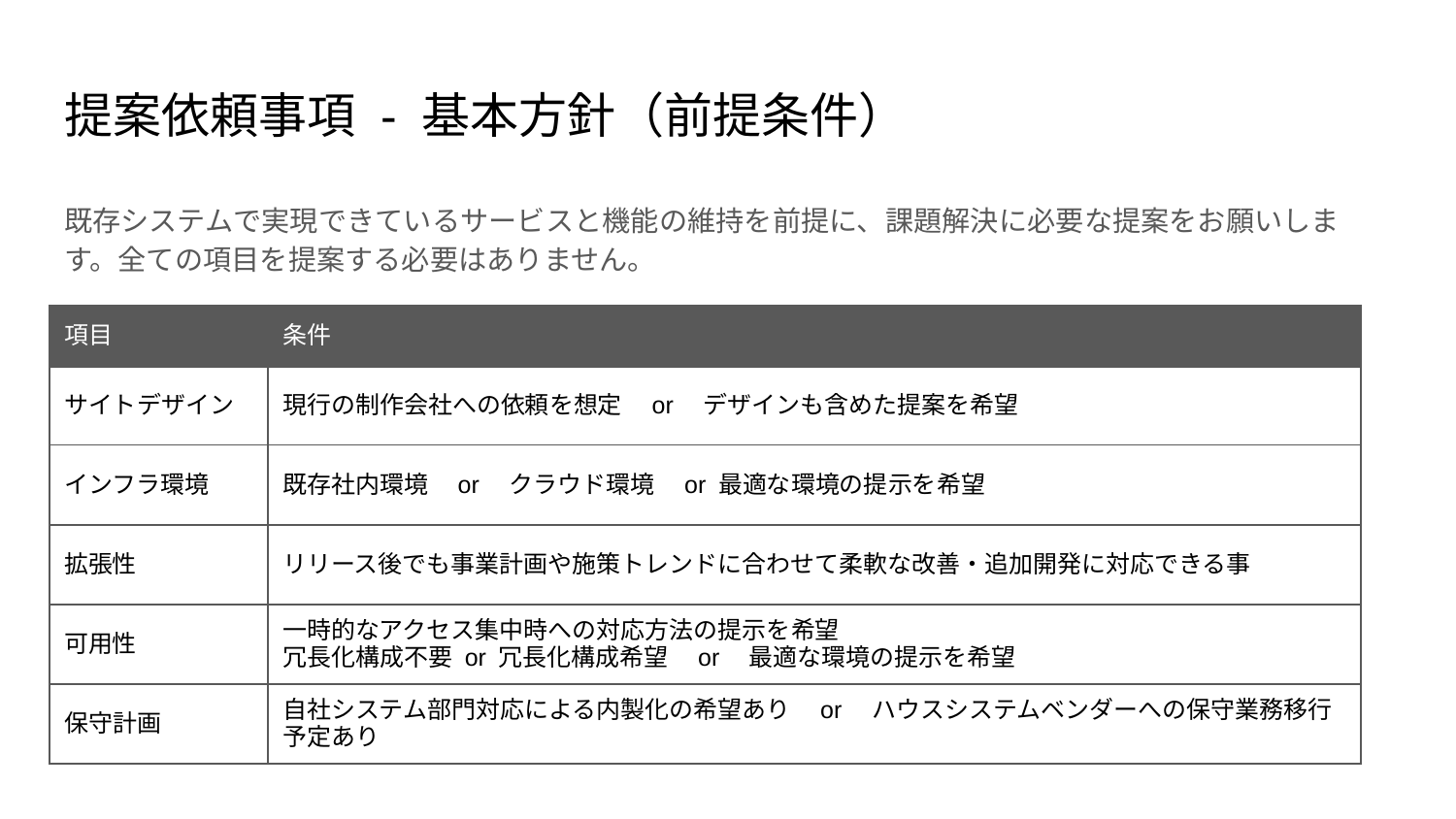

# 提案依頼事項 - 基本方針（前提条件）
既存システムで実現できているサービスと機能の維持を前提に、課題解決に必要な提案をお願いします。全ての項目を提案する必要はありません。
| 項目 | 条件 |
| --- | --- |
| サイトデザイン | 現行の制作会社への依頼を想定　or　デザインも含めた提案を希望 |
| インフラ環境 | 既存社内環境　or　クラウド環境　or 最適な環境の提示を希望 |
| 拡張性 | リリース後でも事業計画や施策トレンドに合わせて柔軟な改善・追加開発に対応できる事 |
| 可用性 | 一時的なアクセス集中時への対応方法の提示を希望 冗長化構成不要 or 冗長化構成希望　or　最適な環境の提示を希望 |
| 保守計画 | 自社システム部門対応による内製化の希望あり　or　ハウスシステムベンダーへの保守業務移行予定あり |